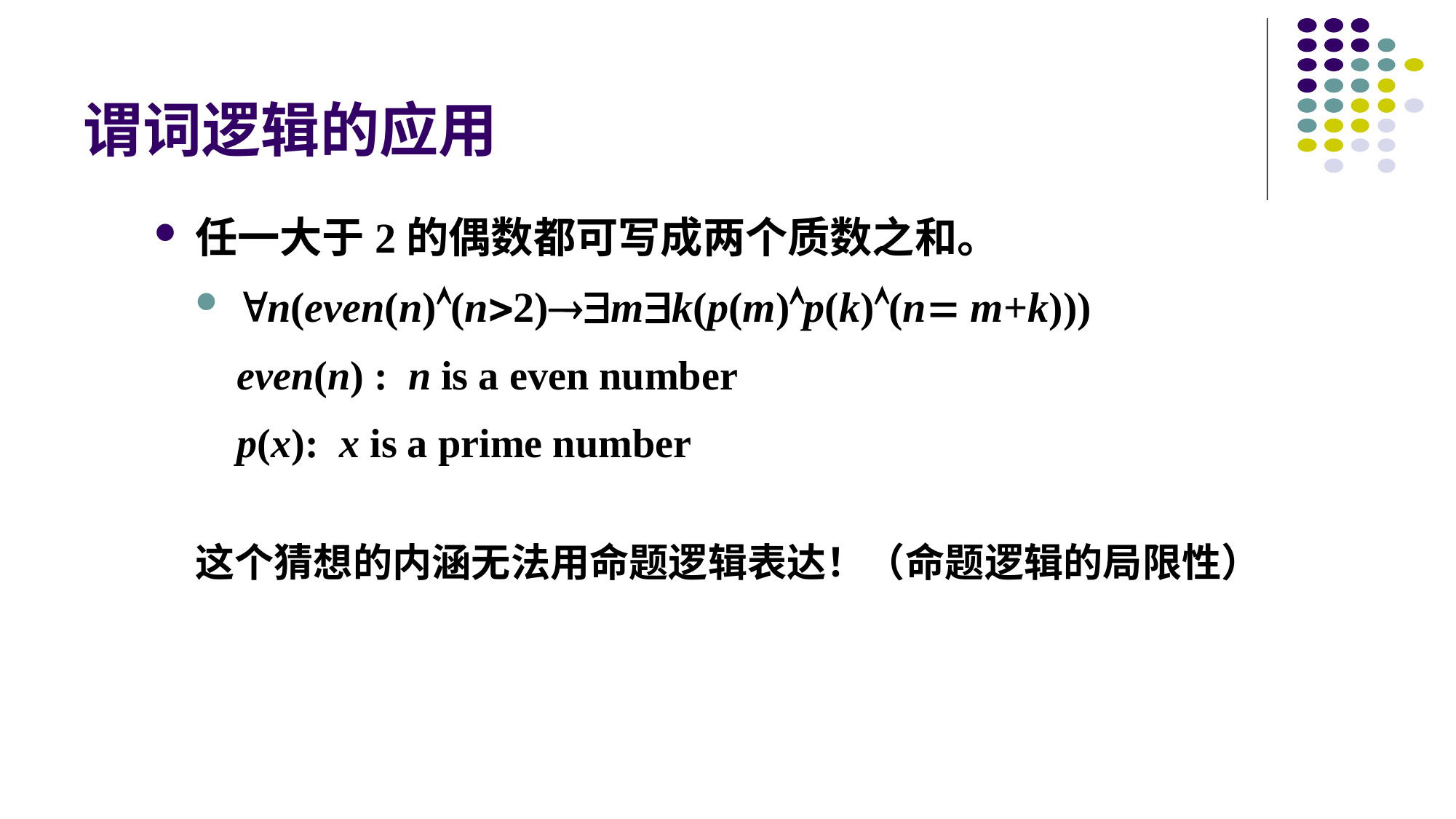

# 谓词逻辑的应用
任一大于2的偶数都可写成两个质数之和。
∀n(even(n)∧(n>2)→∃m∃k(p(m)∧p(k)∧(n= m+k)))
even(n) :  n is a even number
p(x):  x is a prime number

这个猜想的内涵无法用命题逻辑表达！（命题逻辑的局限性）